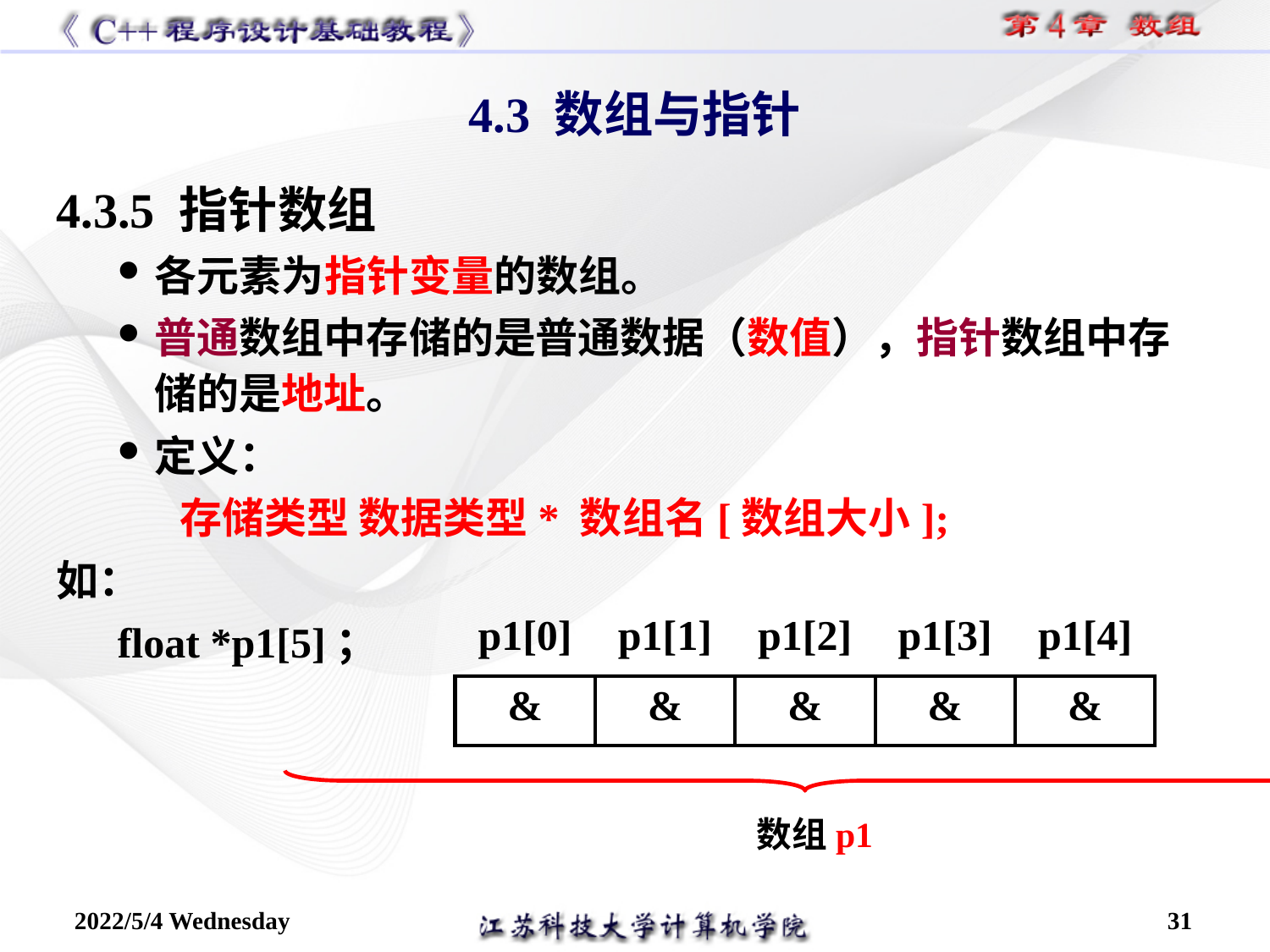

4.3 数组与指针
4.3.5 指针数组
各元素为指针变量的数组。
普通数组中存储的是普通数据（数值），指针数组中存储的是地址。
定义：
存储类型 数据类型* 数组名[数组大小];
如：
float *p1[5]；
| p1[0] | p1[1] | p1[2] | p1[3] | p1[4] |
| --- | --- | --- | --- | --- |
| & | & | & | & | & |

数组p1